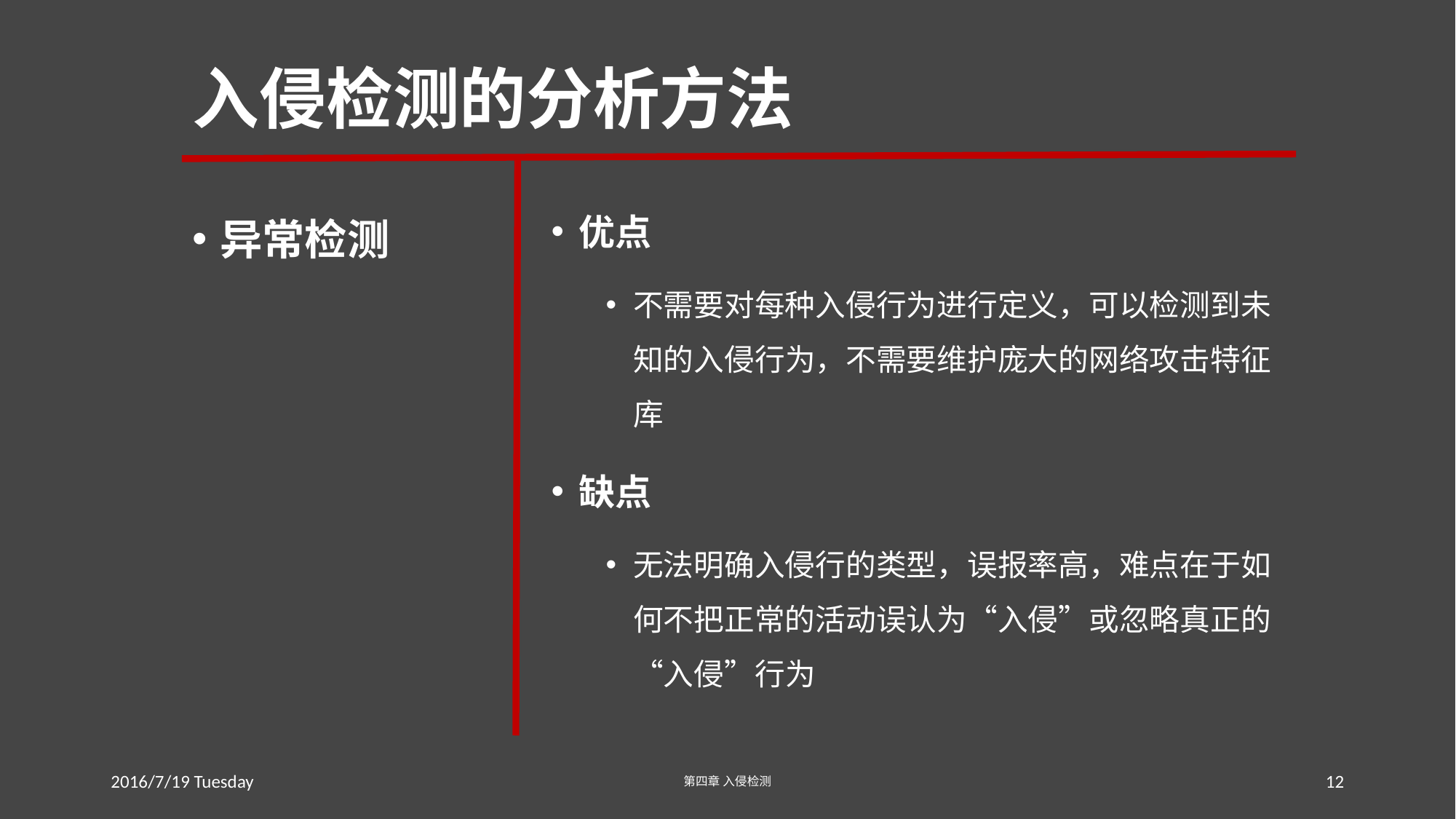

# 入侵检测的分析方法
异常检测
优点
不需要对每种入侵行为进行定义，可以检测到未知的入侵行为，不需要维护庞大的网络攻击特征库
缺点
无法明确入侵行的类型，误报率高，难点在于如何不把正常的活动误认为“入侵”或忽略真正的“入侵”行为
2016/7/19 Tuesday
第四章 入侵检测
12